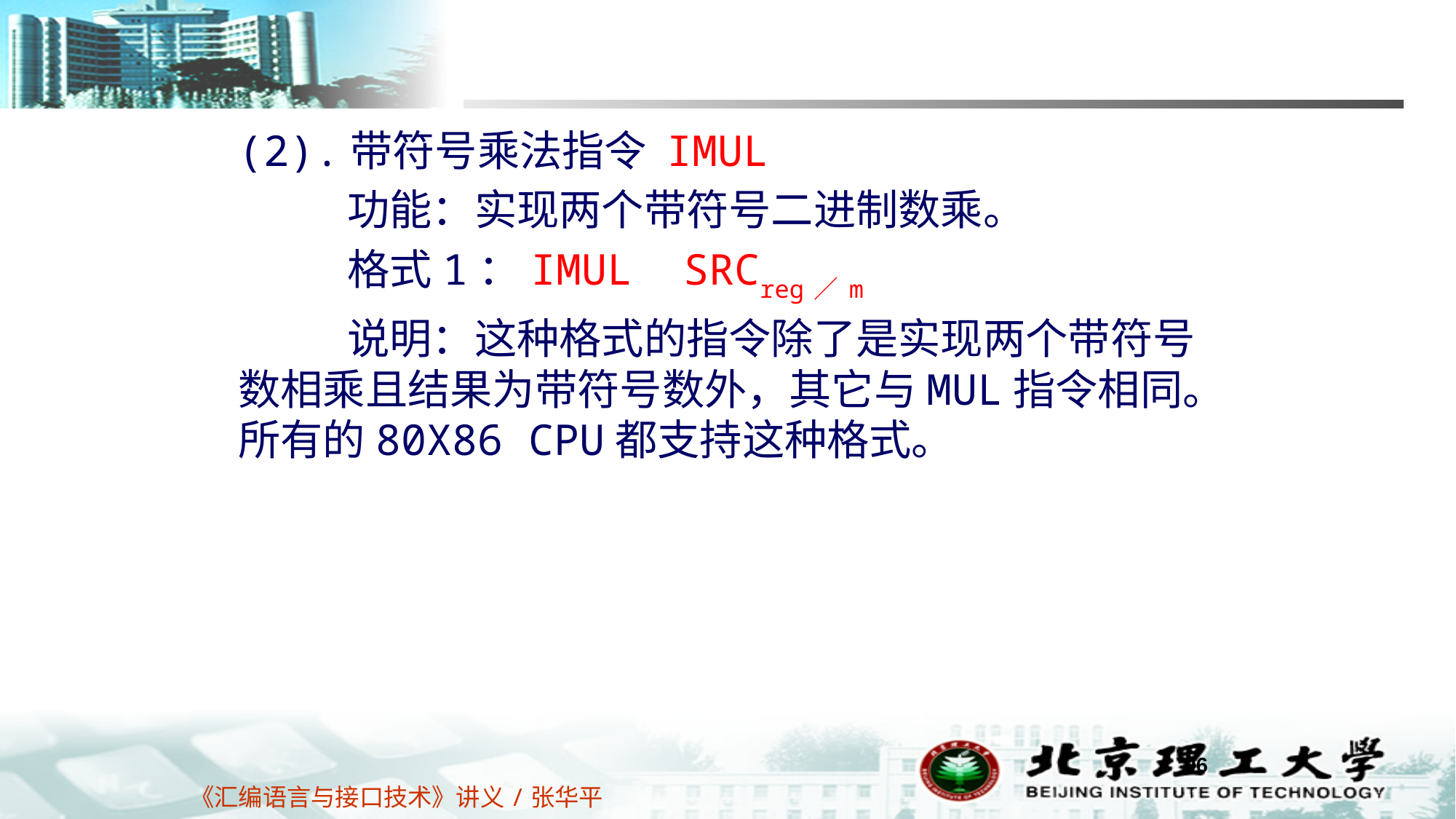

(2).带符号乘法指令 IMUL
	功能：实现两个带符号二进制数乘。
	格式1：IMUL  SRCreg／m
	说明：这种格式的指令除了是实现两个带符号数相乘且结果为带符号数外，其它与MUL指令相同。所有的80X86 CPU都支持这种格式。
96